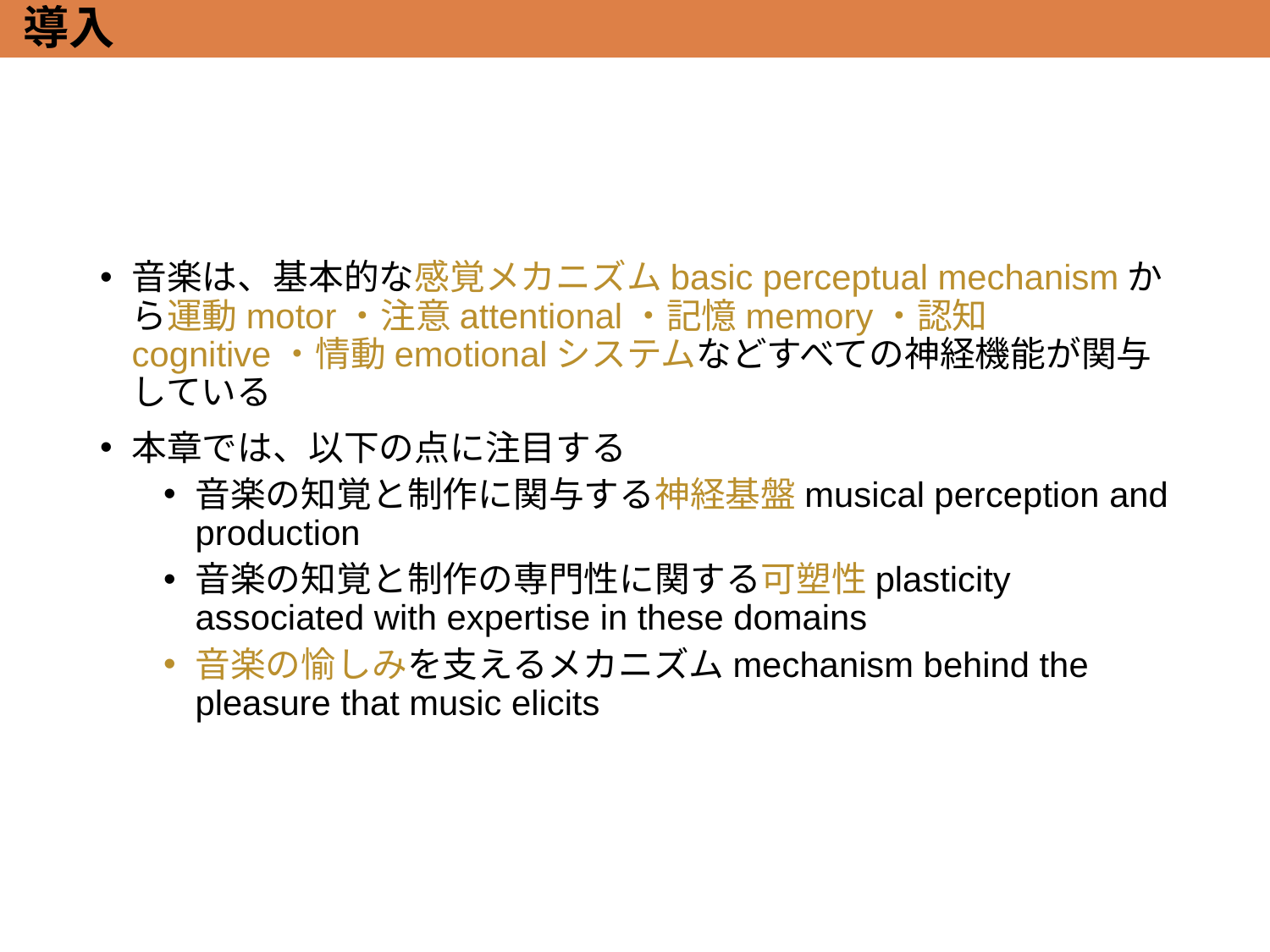

# 導入
音楽は、基本的な感覚メカニズムbasic perceptual mechanismから運動motor・注意attentional・記憶memory・認知cognitive・情動emotionalシステムなどすべての神経機能が関与している
本章では、以下の点に注目する
音楽の知覚と制作に関与する神経基盤musical perception and production
音楽の知覚と制作の専門性に関する可塑性plasticity associated with expertise in these domains
音楽の愉しみを支えるメカニズムmechanism behind the pleasure that music elicits